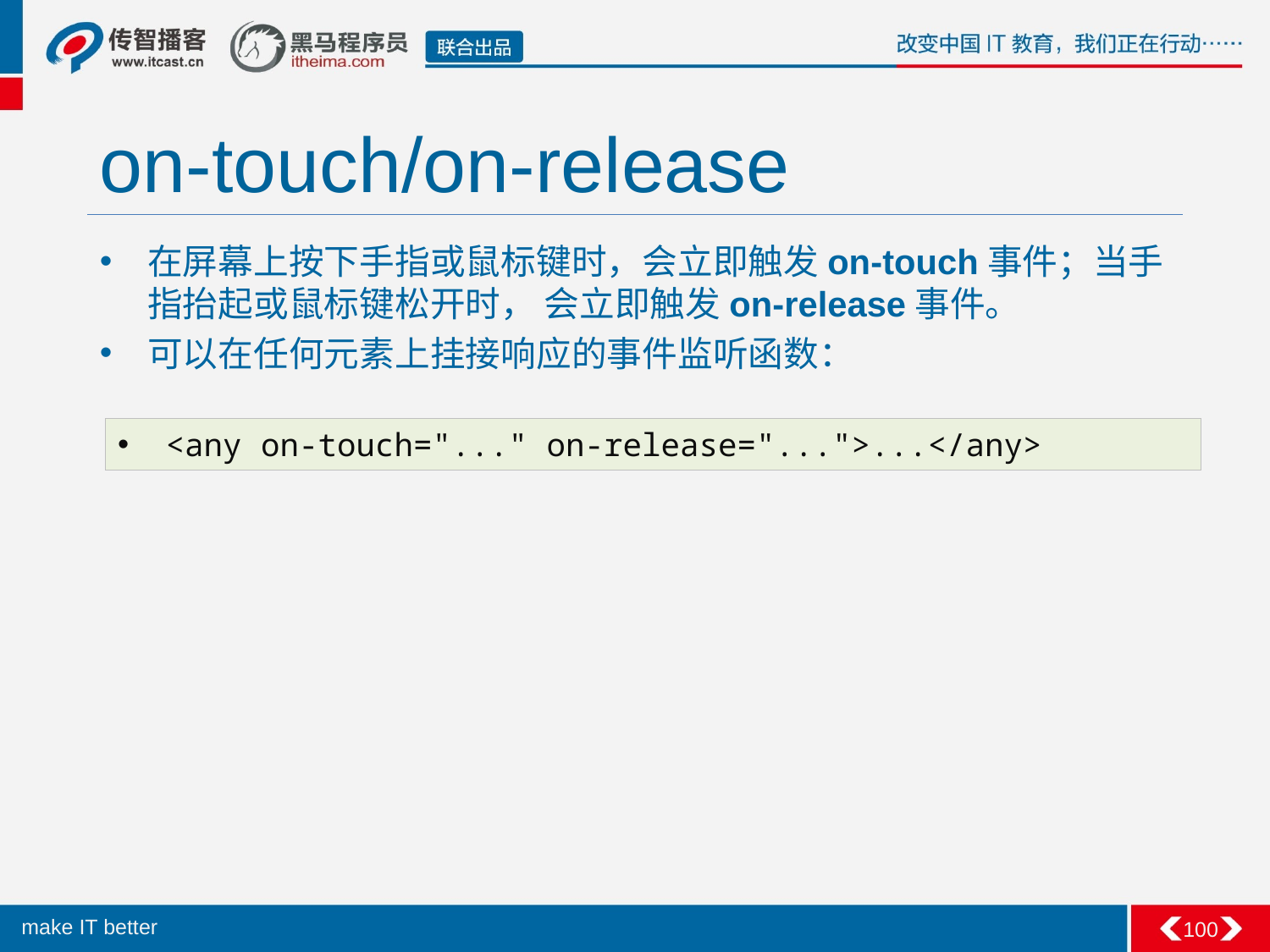

# on-touch/on-release
在屏幕上按下手指或鼠标键时，会立即触发on-touch事件；当手指抬起或鼠标键松开时， 会立即触发on-release事件。
可以在任何元素上挂接响应的事件监听函数：

<any on-touch="..." on-release="...">...</any>
100

make IT better